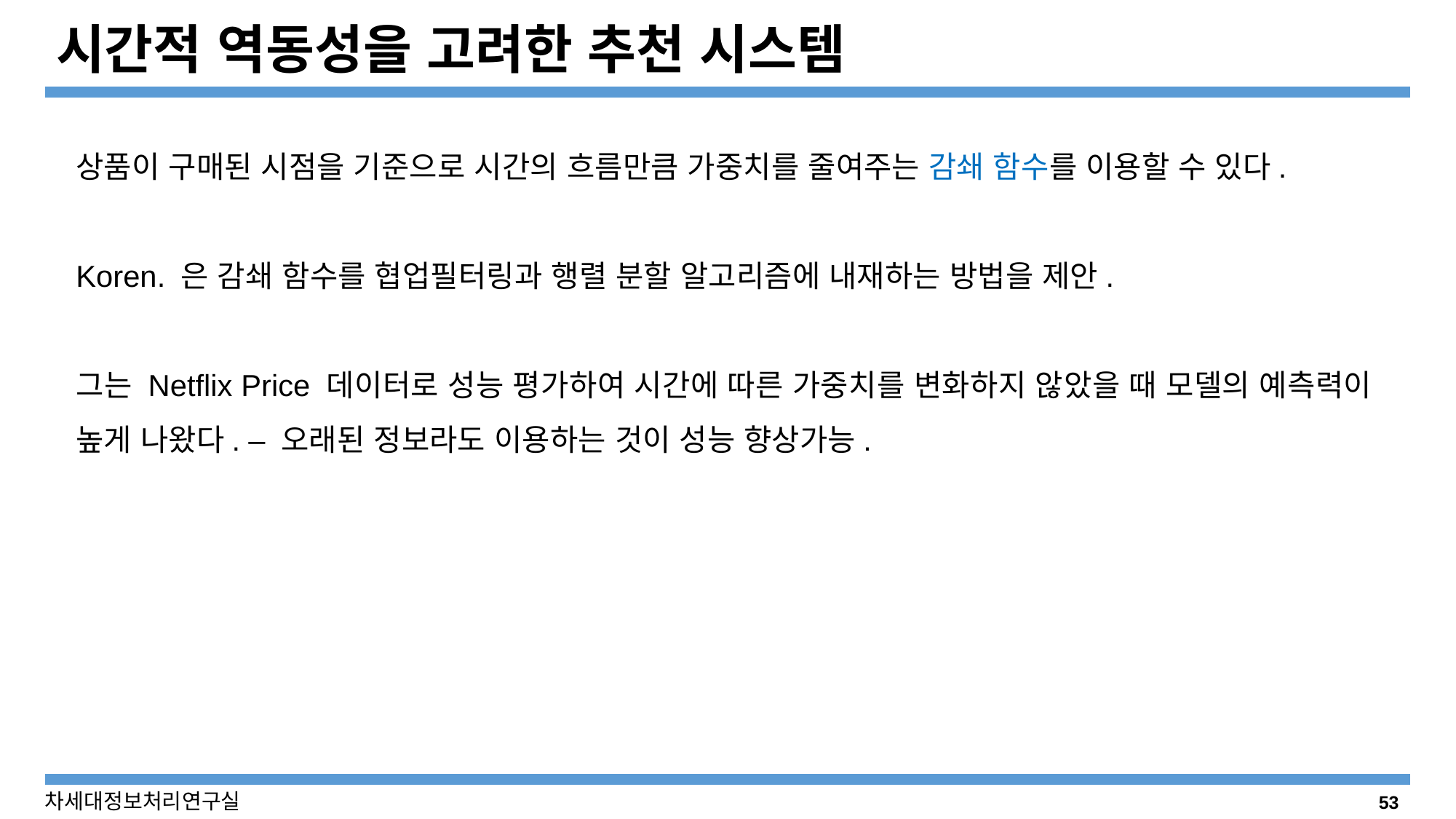

# 시간적 역동성을 고려한 추천 시스템
상품이 구매된 시점을 기준으로 시간의 흐름만큼 가중치를 줄여주는 감쇄 함수를 이용할 수 있다.

Koren. 은 감쇄 함수를 협업필터링과 행렬 분할 알고리즘에 내재하는 방법을 제안.

그는 Netflix Price 데이터로 성능 평가하여 시간에 따른 가중치를 변화하지 않았을 때 모델의 예측력이 높게 나왔다. – 오래된 정보라도 이용하는 것이 성능 향상가능.
53